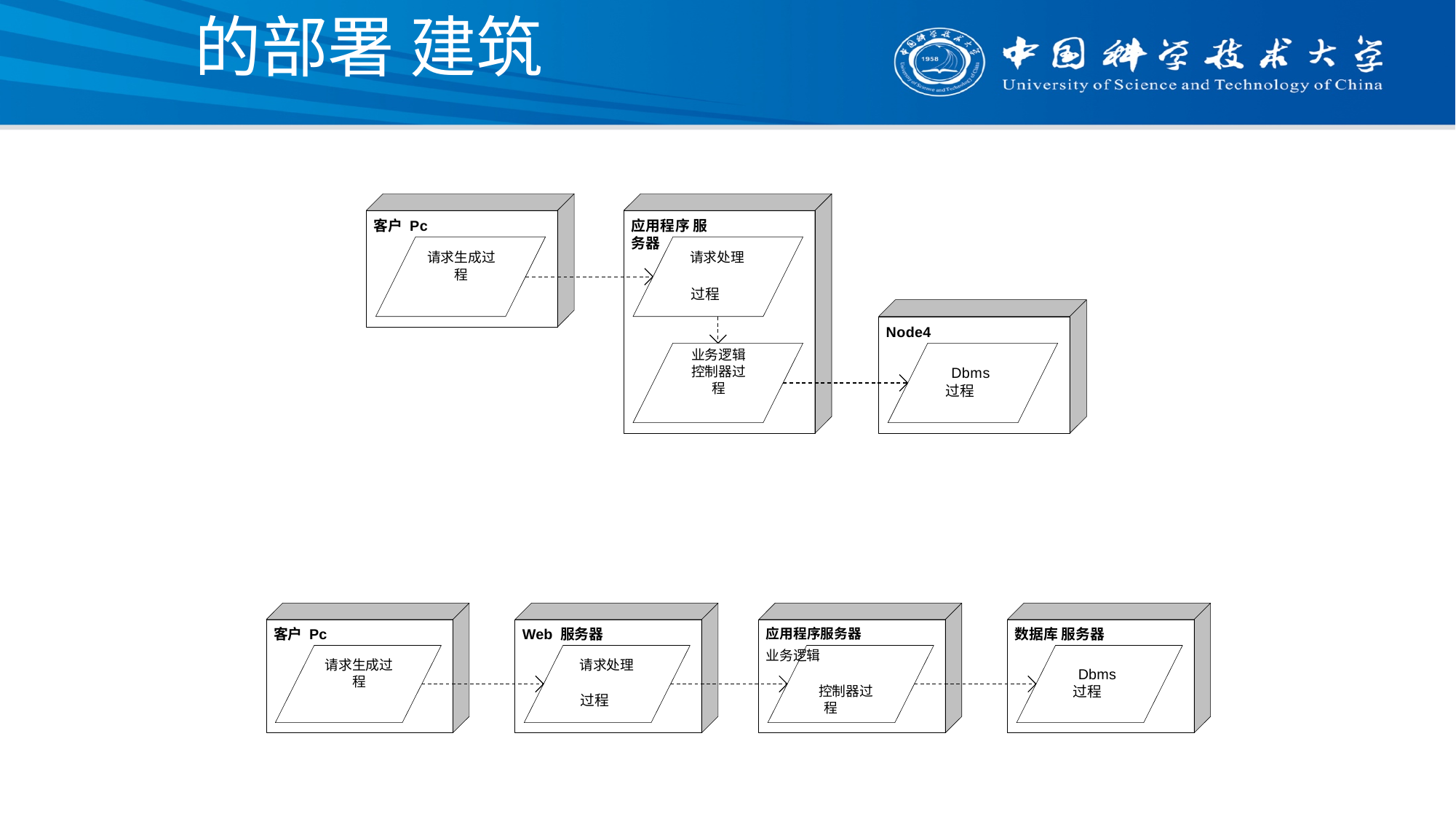

# 的部署 建筑

客户 Pc
应用程序 服务器

请求生成过程
请求处理

过程

Node4

业务逻辑控制器过程
Dbms

过程

客户 Pc
Web 服务器
应用程序服务器
业务逻辑
数据库 服务器

请求生成过程
请求处理
Dbms

控制器过程
过程

过程
22